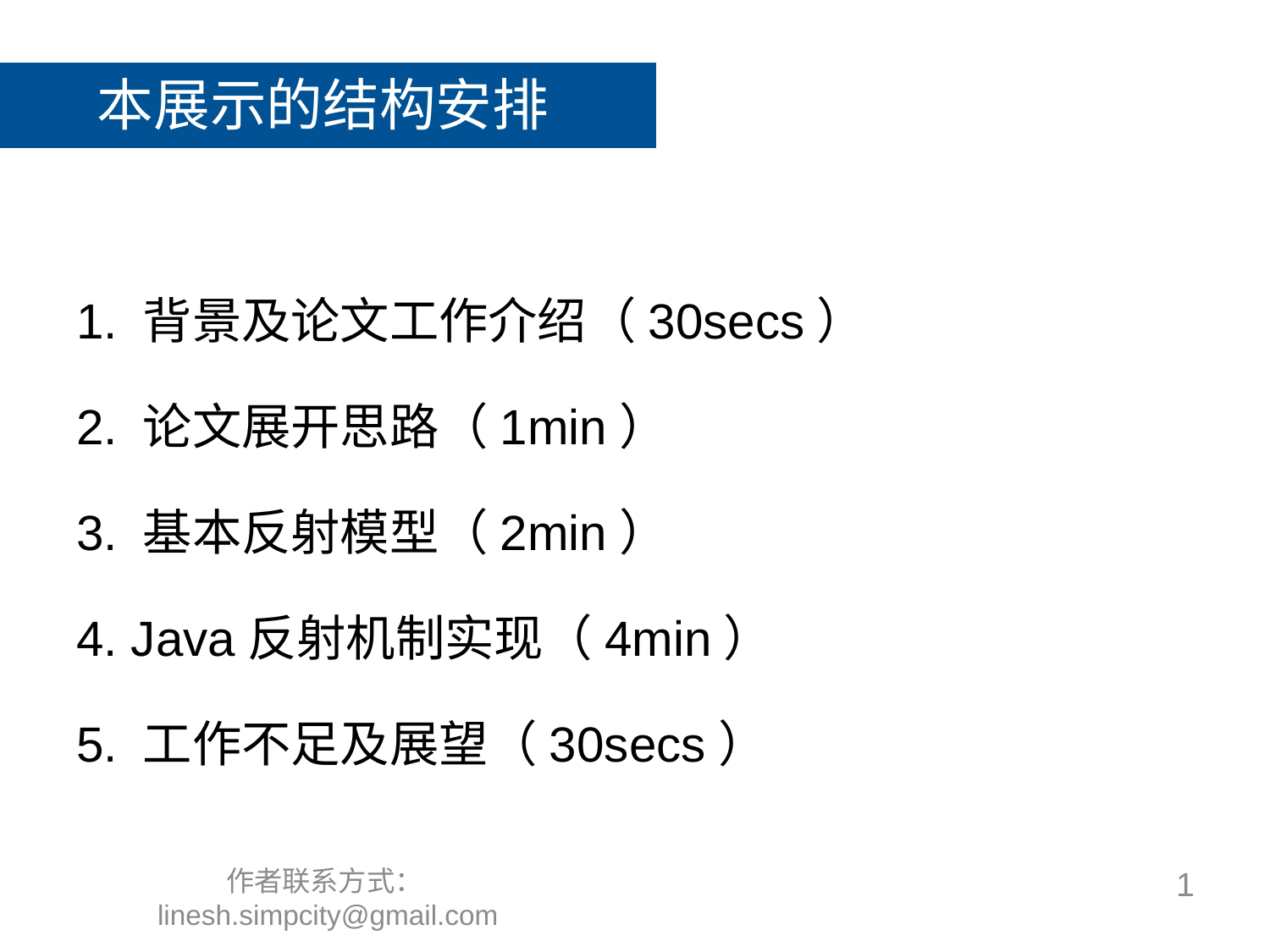

本展示的结构安排
# 1. 背景及论文工作介绍（30secs） 2. 论文展开思路（1min） 3. 基本反射模型（2min） 4. Java反射机制实现（4min） 5. 工作不足及展望（30secs）
作者联系方式：linesh.simpcity@gmail.com
1